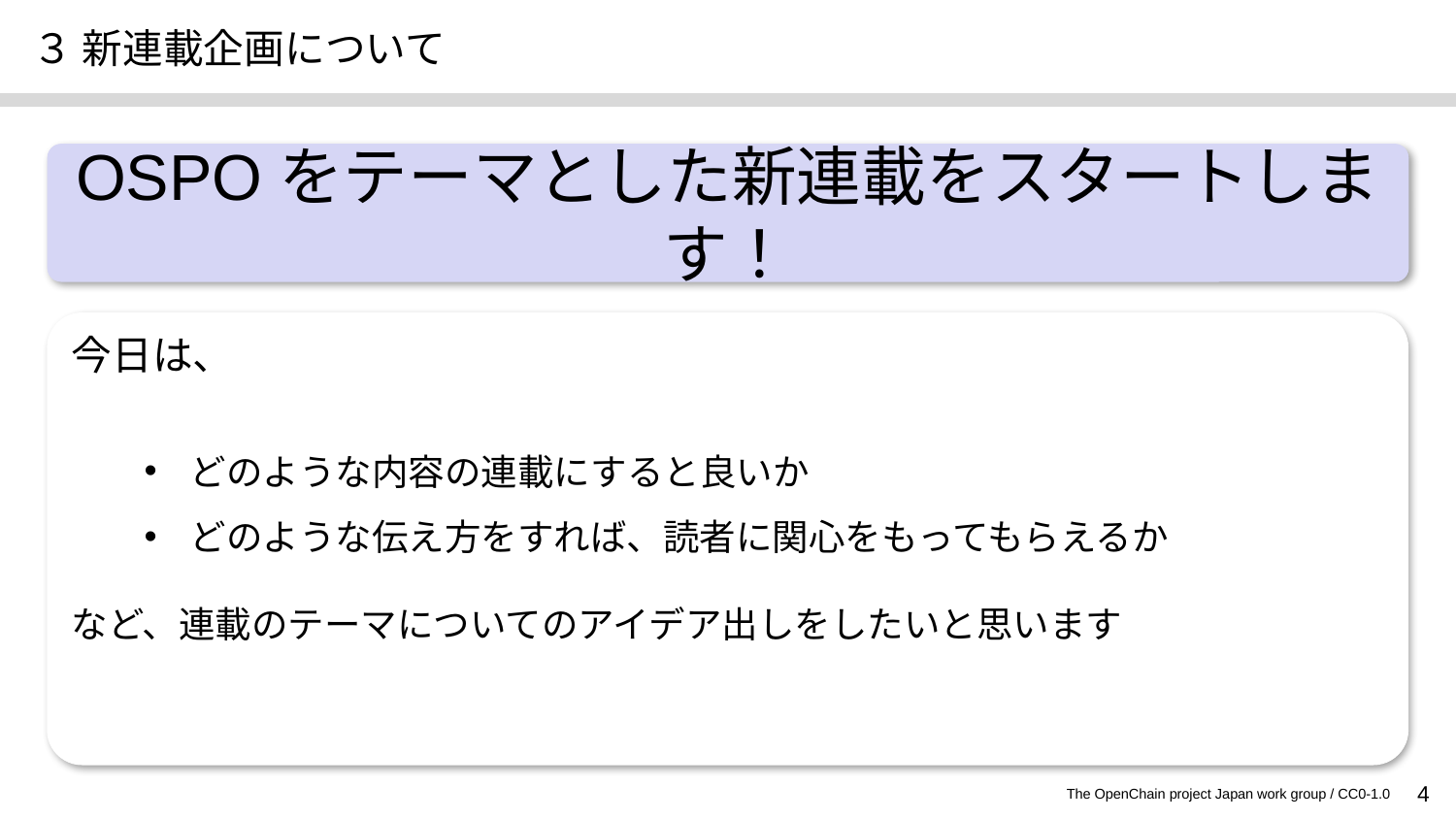

# ３ 新連載企画について
OSPOをテーマとした新連載をスタートします！
今日は、

どのような内容の連載にすると良いか
どのような伝え方をすれば、読者に関心をもってもらえるか

など、連載のテーマについてのアイデア出しをしたいと思います